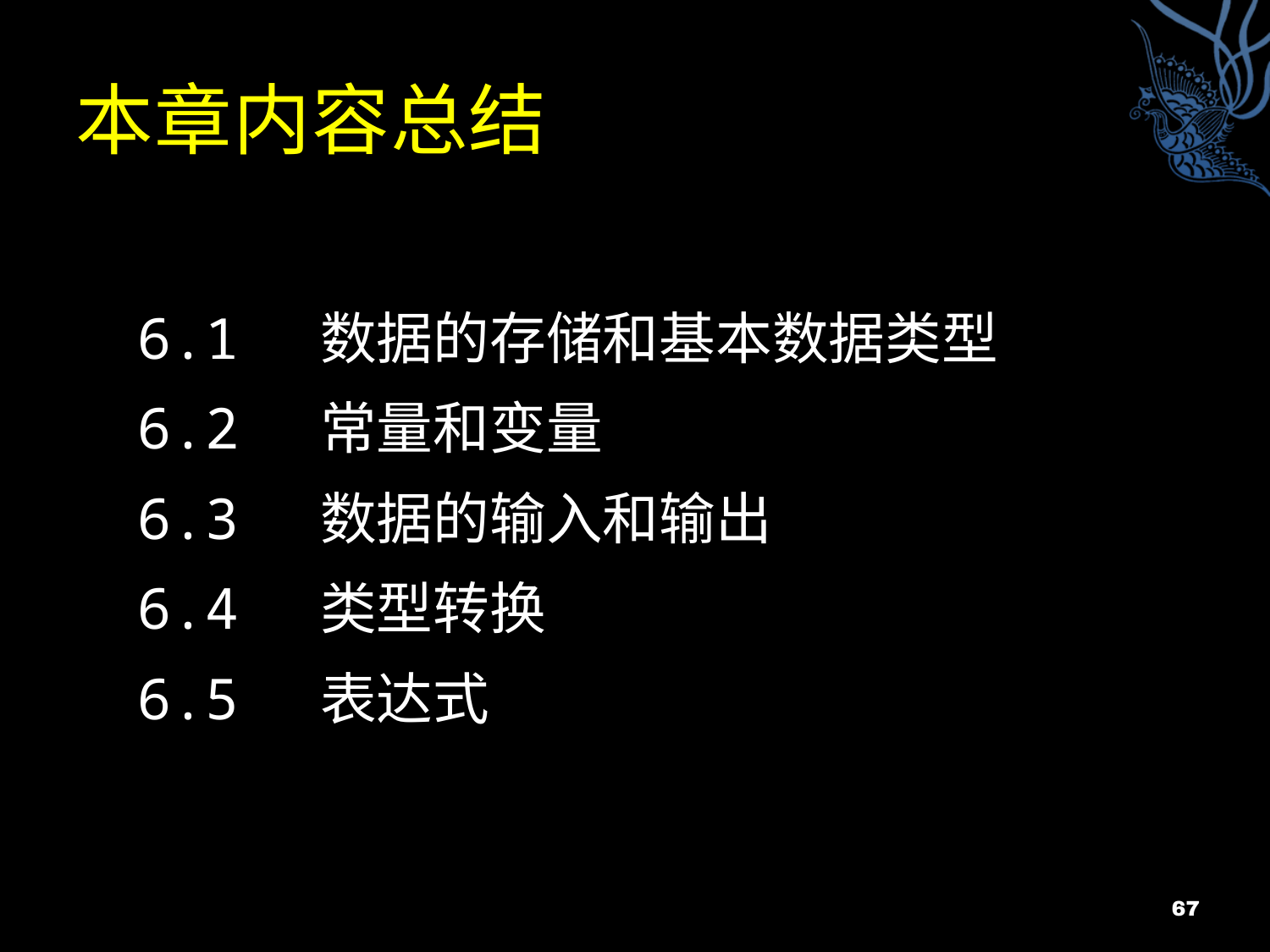

# 本章内容总结
6.1  数据的存储和基本数据类型
6.2  常量和变量
6.3  数据的输入和输出
6.4  类型转换
6.5  表达式
67